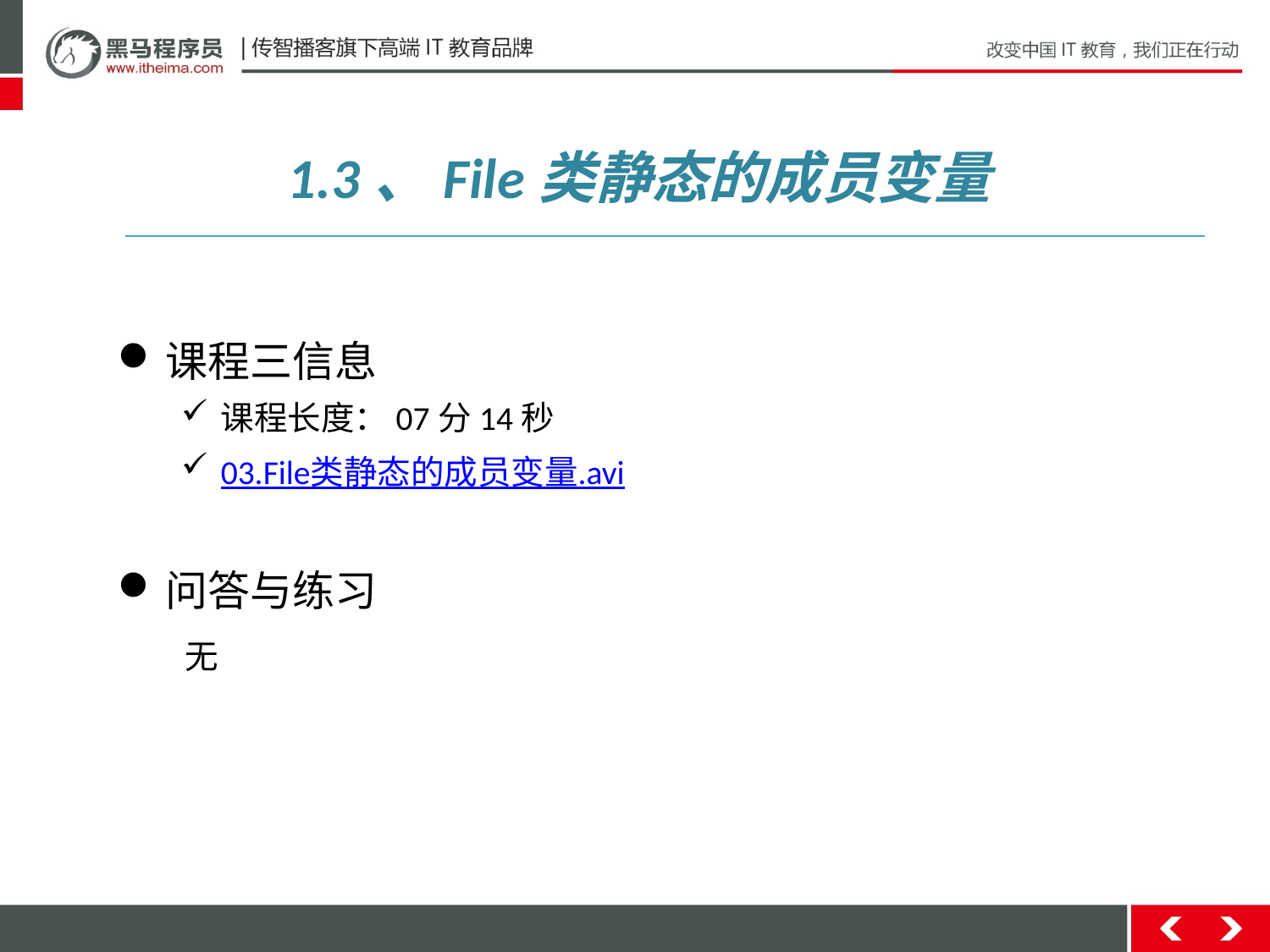

1.3、File类静态的成员变量

课程三信息
课程长度：07分14秒
03.File类静态的成员变量.avi

问答与练习
      无